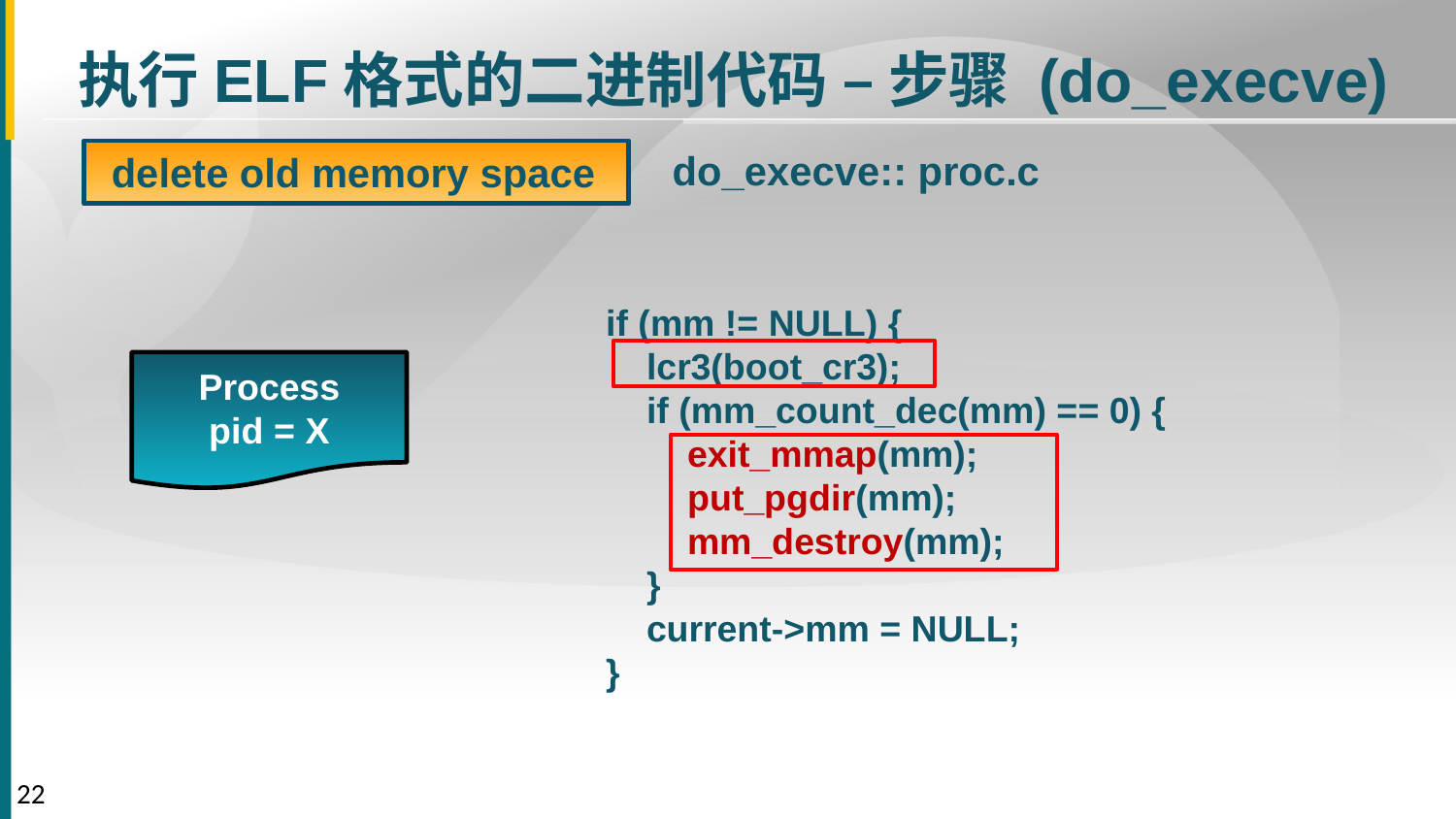

执行ELF格式的二进制代码 – 步骤 (do_execve)
do_execve:: proc.c
delete old memory space

if (mm != NULL) {
    lcr3(boot_cr3);
    if (mm_count_dec(mm) == 0) {
        exit_mmap(mm);
        put_pgdir(mm);
        mm_destroy(mm);
    }
    current->mm = NULL;
}

Process
pid = X

22